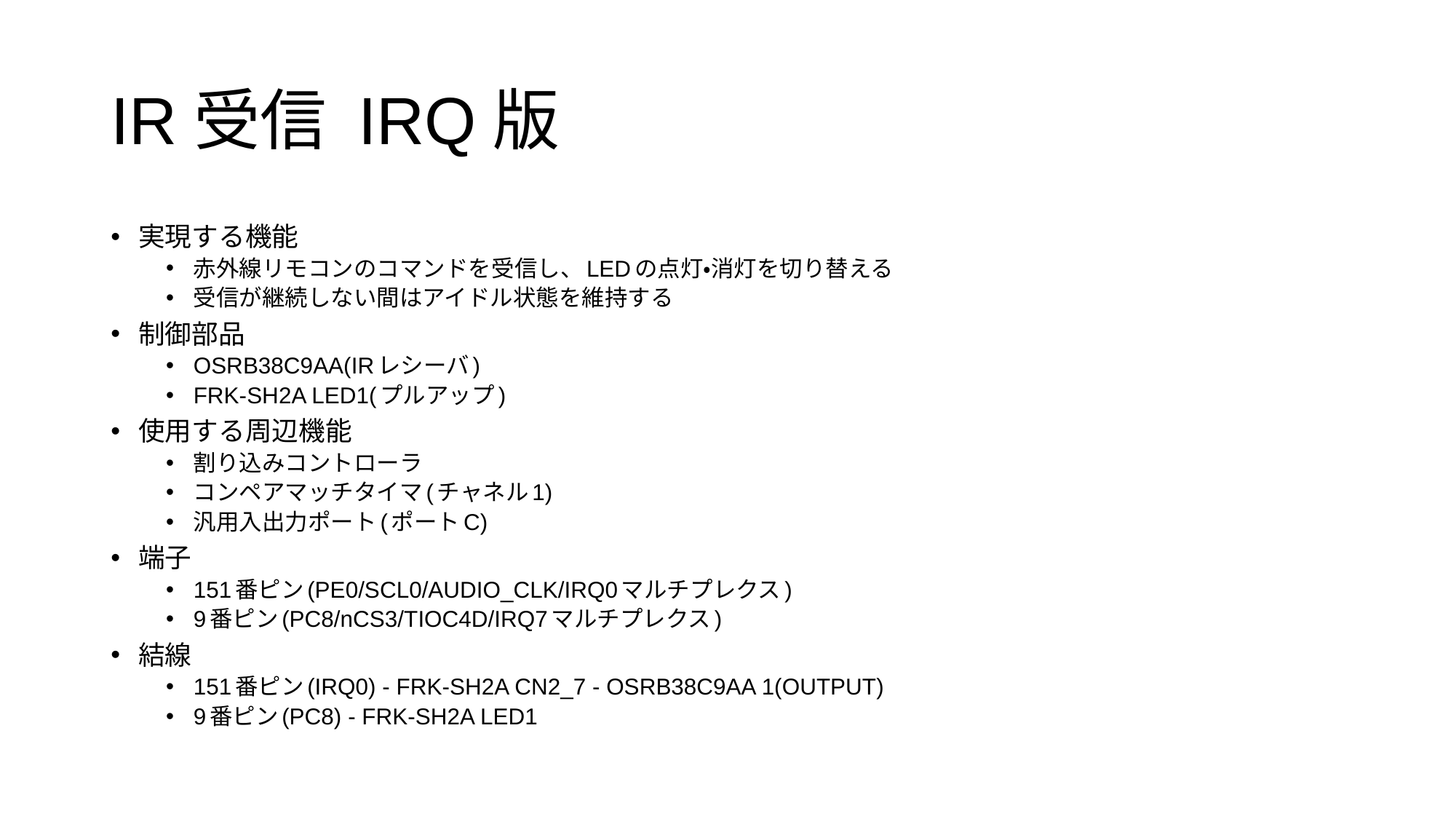

# IR受信 IRQ版
実現する機能
赤外線リモコンのコマンドを受信し、LEDの点灯・消灯を切り替える
受信が継続しない間はアイドル状態を維持する
制御部品
OSRB38C9AA(IRレシーバ)
FRK-SH2A LED1(プルアップ)
使用する周辺機能
割り込みコントローラ
コンペアマッチタイマ(チャネル1)
汎用入出力ポート(ポートC)
端子
151番ピン(PE0/SCL0/AUDIO_CLK/IRQ0マルチプレクス)
9番ピン(PC8/nCS3/TIOC4D/IRQ7マルチプレクス)
結線
151番ピン(IRQ0) - FRK-SH2A CN2_7 - OSRB38C9AA 1(OUTPUT)
9番ピン(PC8) - FRK-SH2A LED1